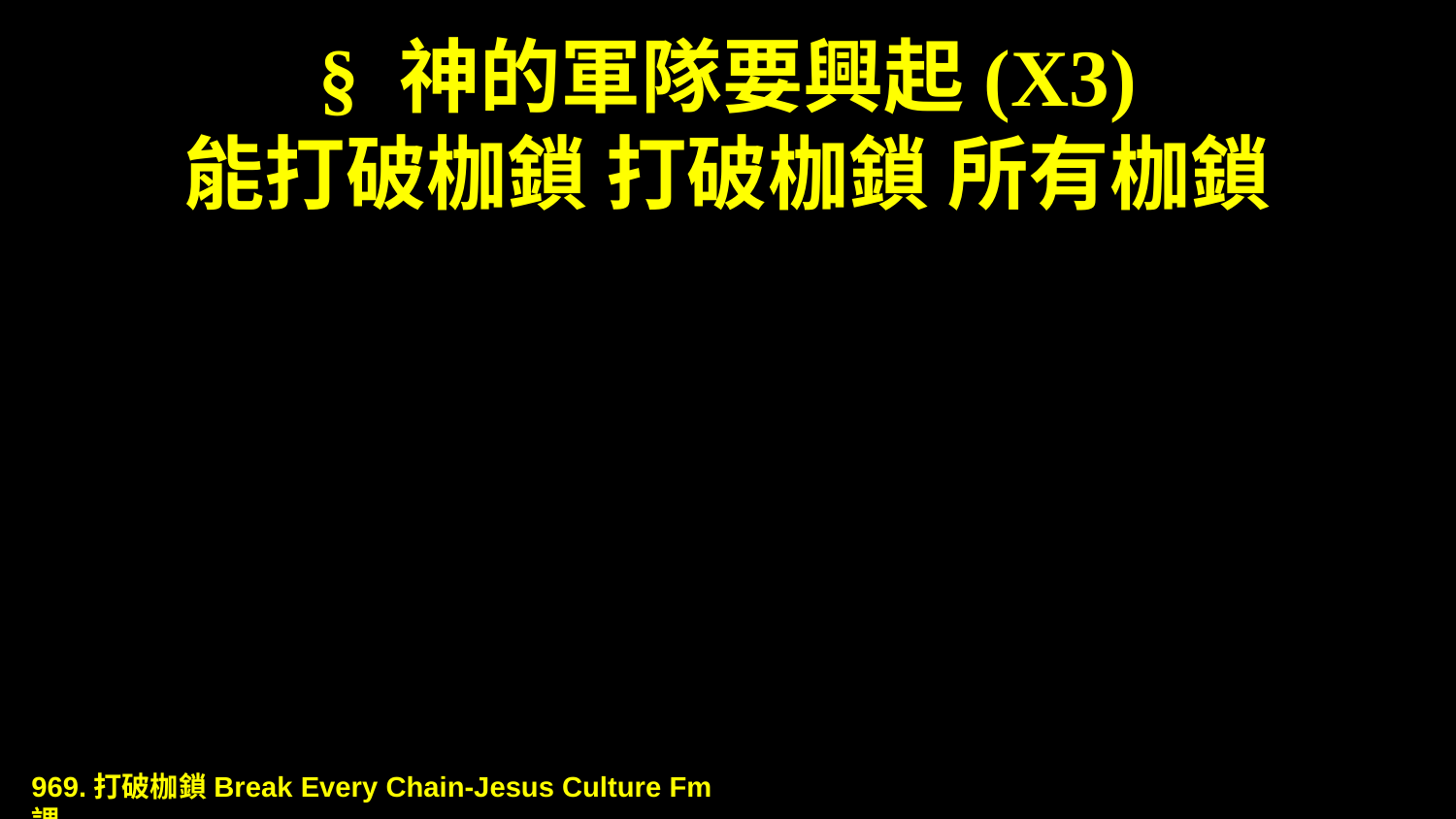

# § 神的軍隊要興起(X3) 能打破枷鎖 打破枷鎖 所有枷鎖
969.打破枷鎖Break Every Chain-Jesus Culture Fm調